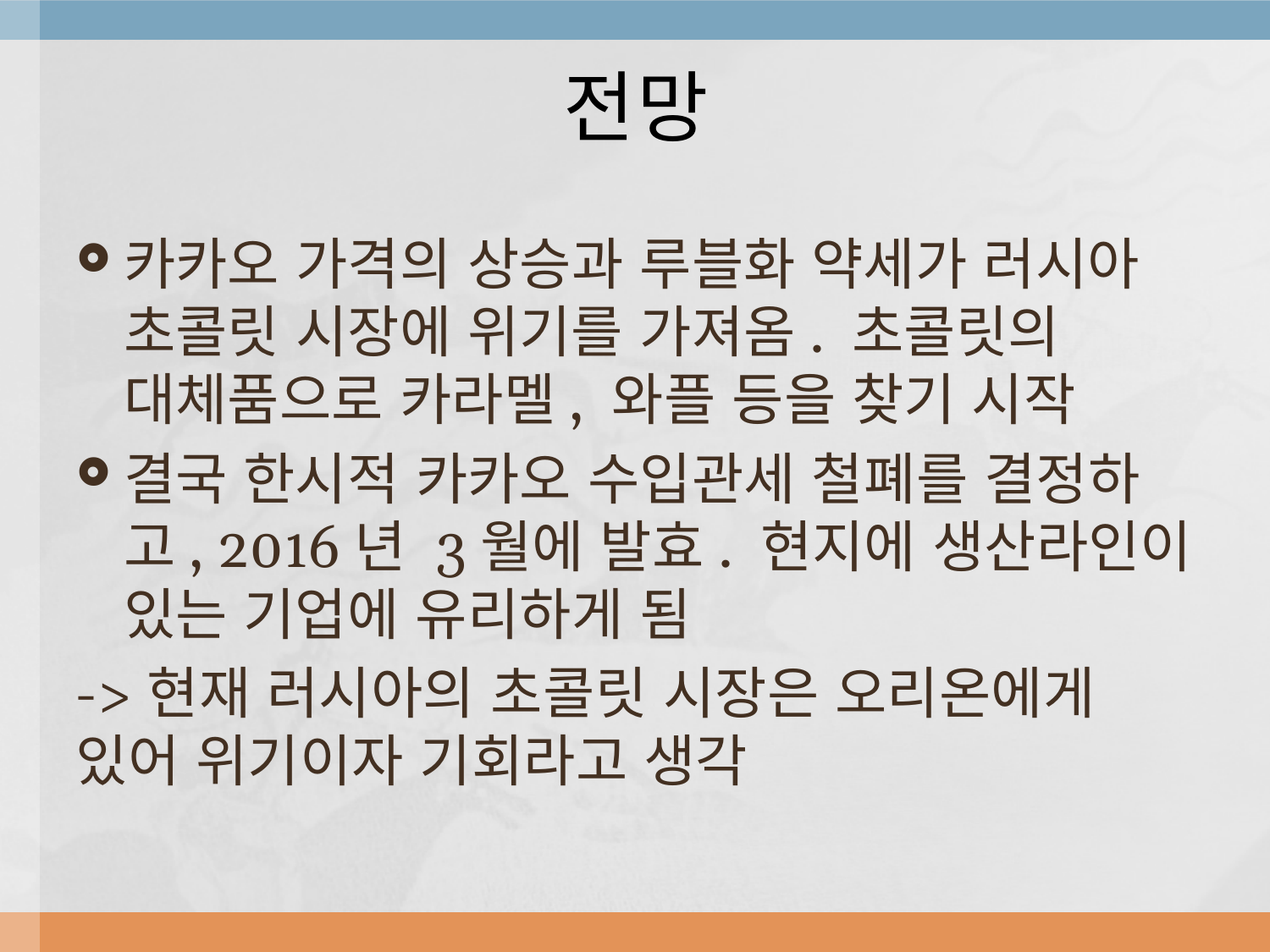

# 전망
카카오 가격의 상승과 루블화 약세가 러시아 초콜릿 시장에 위기를 가져옴. 초콜릿의 대체품으로 카라멜, 와플 등을 찾기 시작
결국 한시적 카카오 수입관세 철폐를 결정하고, 2016년 3월에 발효. 현지에 생산라인이 있는 기업에 유리하게 됨
->현재 러시아의 초콜릿 시장은 오리온에게 있어 위기이자 기회라고 생각